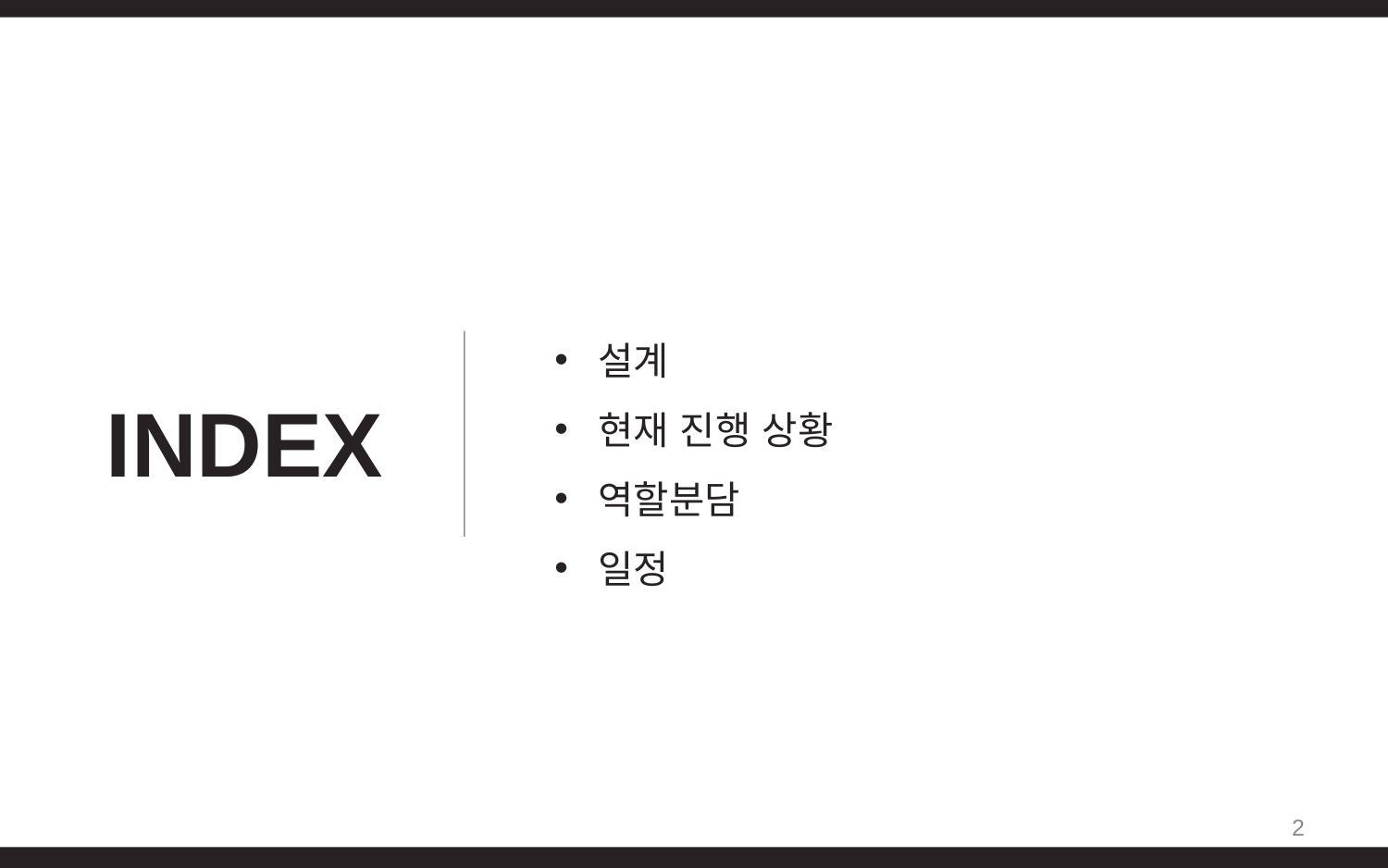

설계
현재 진행 상황
역할분담
일정
INDEX
2